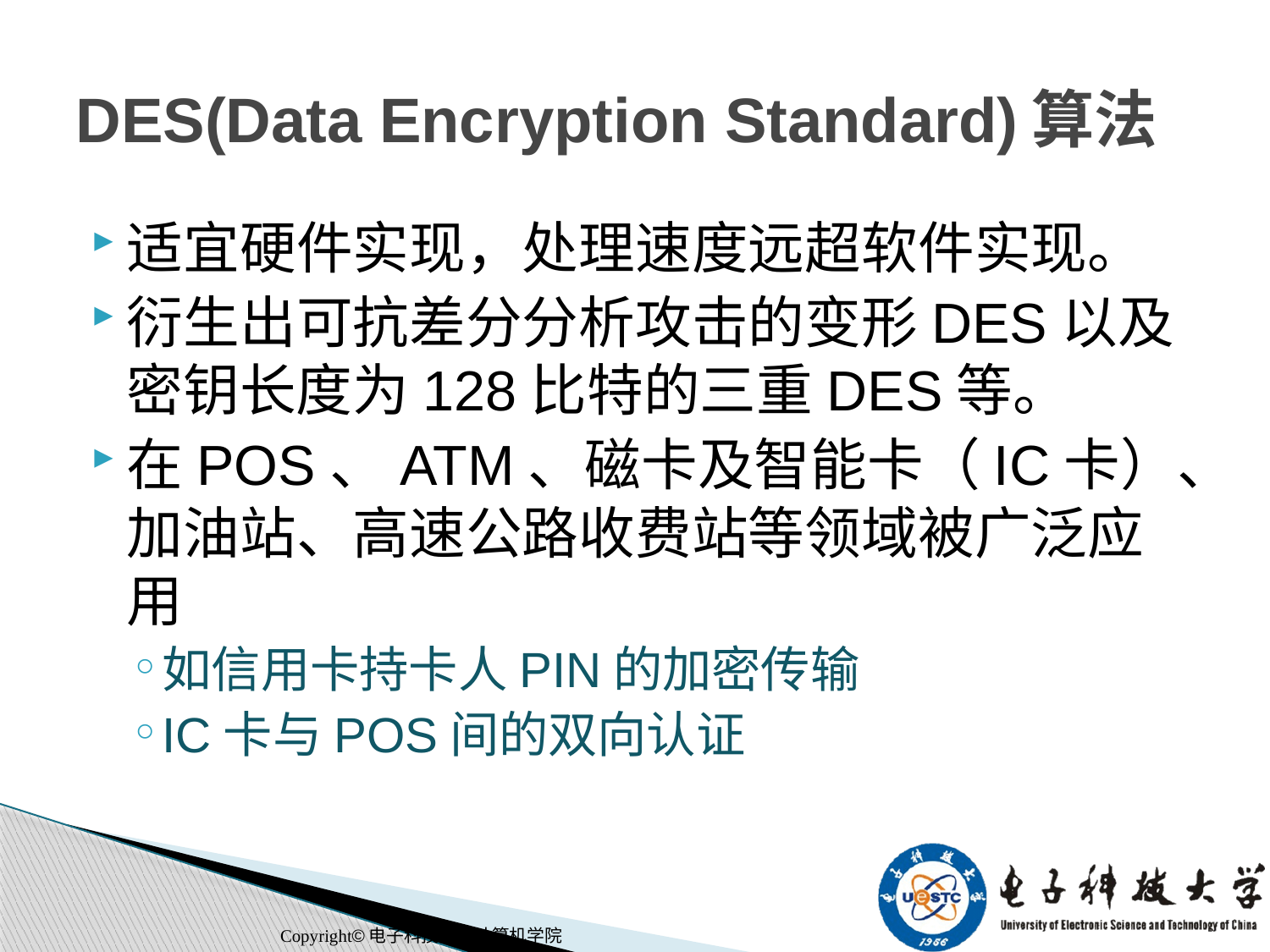

# DES(Data Encryption Standard)算法
适宜硬件实现，处理速度远超软件实现。
衍生出可抗差分分析攻击的变形DES以及密钥长度为128比特的三重DES等。
在POS、ATM、磁卡及智能卡（IC卡）、加油站、高速公路收费站等领域被广泛应用
如信用卡持卡人PIN的加密传输
IC卡与POS间的双向认证
Copyright©电子科技大学计算机学院
88